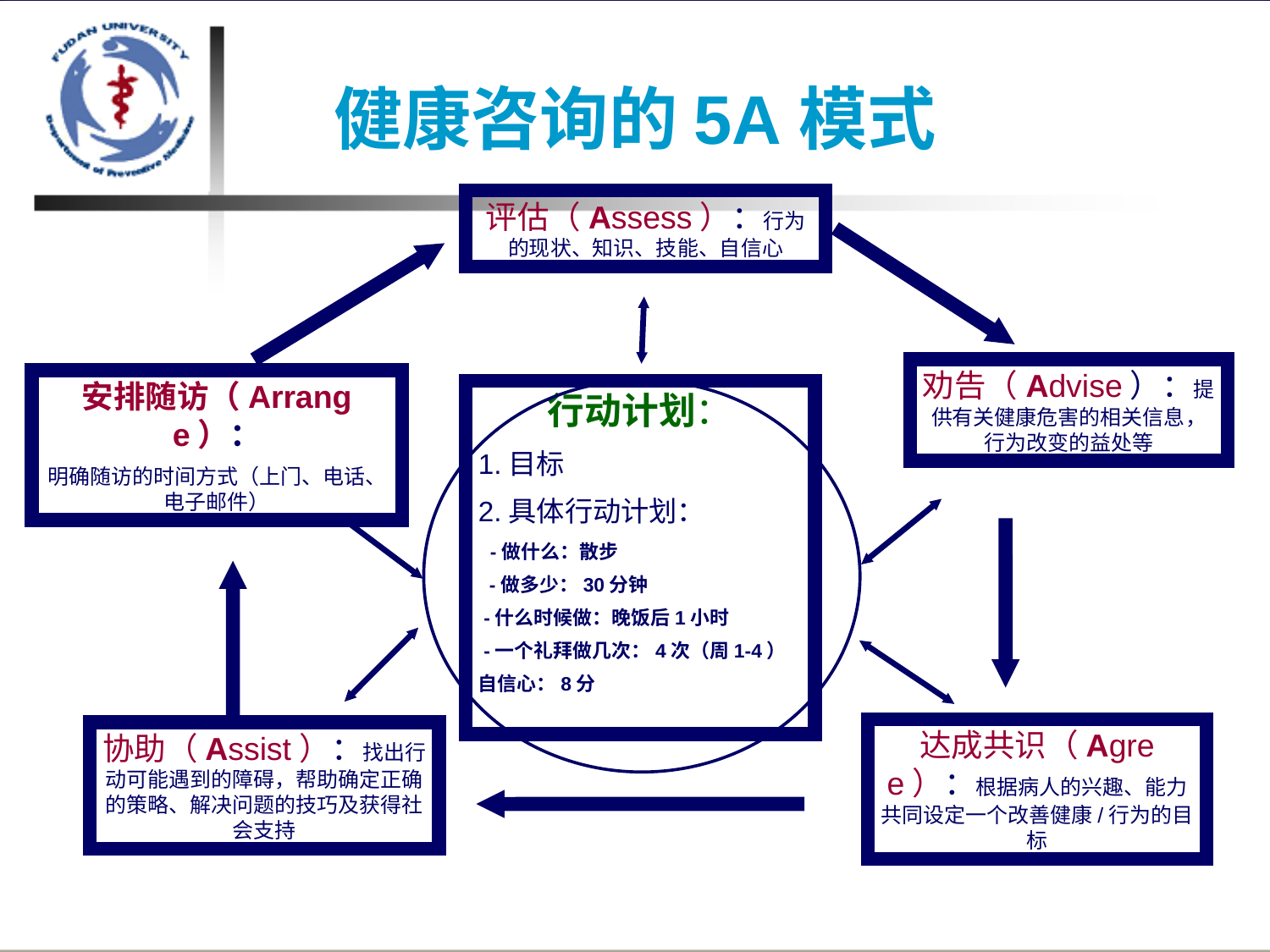

健康咨询的5A模式
评估（Assess）：行为的现状、知识、技能、自信心
劝告（Advise）：提供有关健康危害的相关信息，行为改变的益处等
安排随访（Arrange）：
明确随访的时间方式（上门、电话、电子邮件）
达成共识（Agree）：根据病人的兴趣、能力共同设定一个改善健康/行为的目标
协助（Assist）：找出行动可能遇到的障碍，帮助确定正确的策略、解决问题的技巧及获得社会支持

行动计划：
1.目标
2.具体行动计划：
  -做什么：散步
  -做多少：30分钟
 -什么时候做：晚饭后1小时
 -一个礼拜做几次：4次（周1-4）
自信心：8分